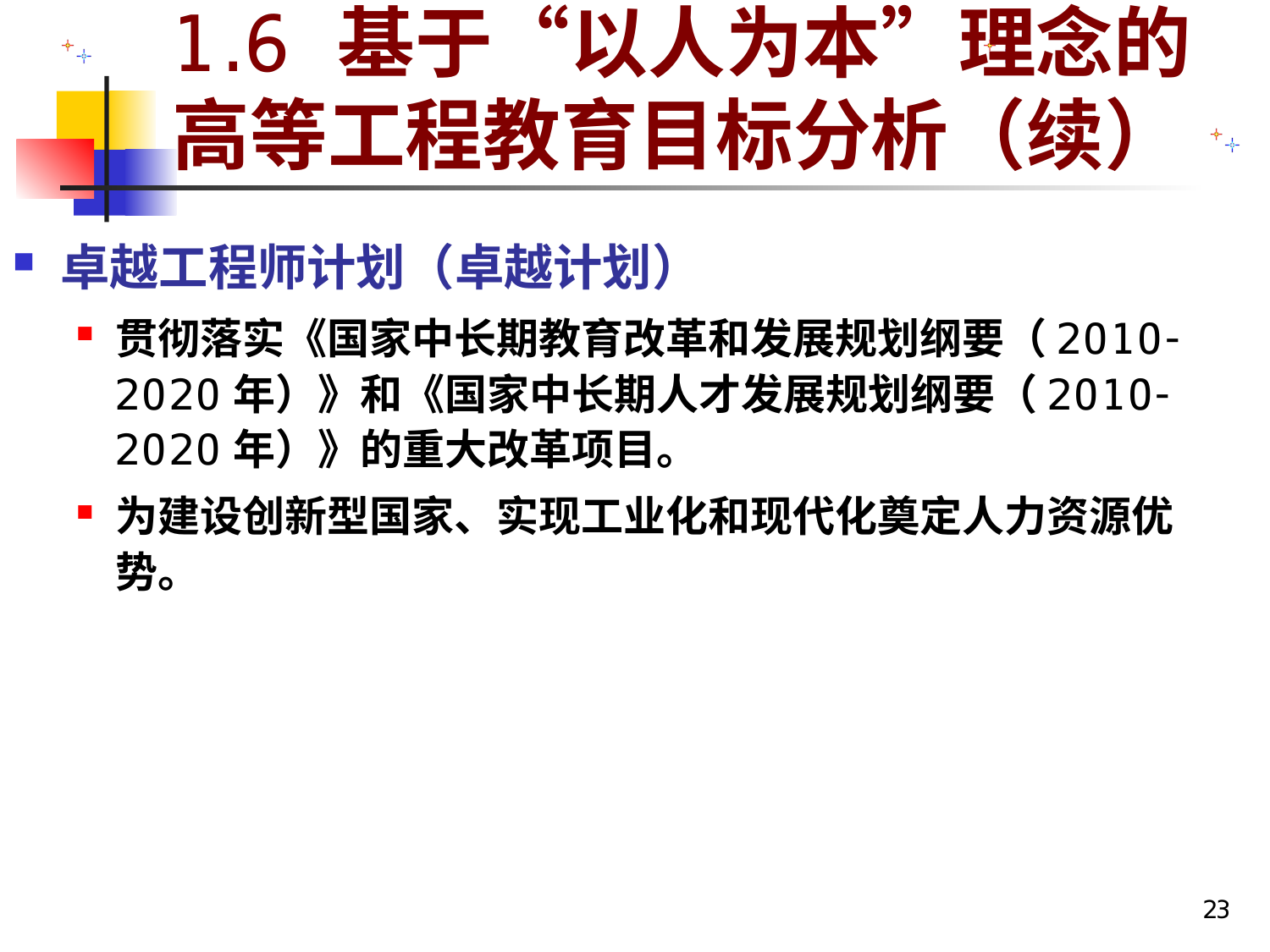

# 1.6 基于“以人为本”理念的高等工程教育目标分析（续）
卓越工程师计划（卓越计划）
贯彻落实《国家中长期教育改革和发展规划纲要（2010-2020年）》和《国家中长期人才发展规划纲要（2010-2020年）》的重大改革项目。
为建设创新型国家、实现工业化和现代化奠定人力资源优势。

23